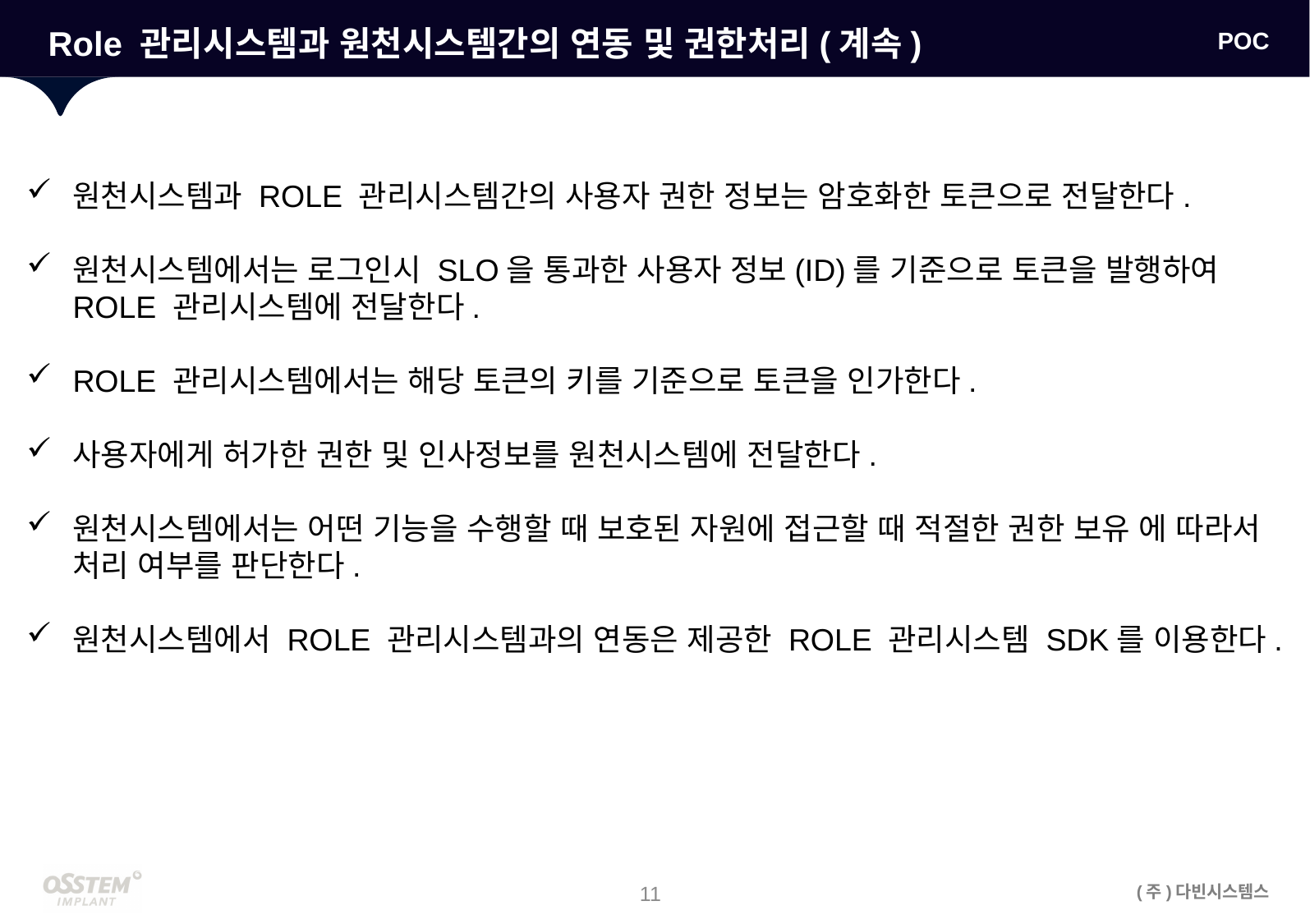

POC
# Role 관리시스템과 원천시스템간의 연동 및 권한처리(계속)
원천시스템과 ROLE 관리시스템간의 사용자 권한 정보는 암호화한 토큰으로 전달한다.

원천시스템에서는 로그인시 SLO을 통과한 사용자 정보(ID)를 기준으로 토큰을 발행하여 ROLE 관리시스템에 전달한다.

ROLE 관리시스템에서는 해당 토큰의 키를 기준으로 토큰을 인가한다.

사용자에게 허가한 권한 및 인사정보를 원천시스템에 전달한다.

원천시스템에서는 어떤 기능을 수행할 때 보호된 자원에 접근할 때 적절한 권한 보유 에 따라서 처리 여부를 판단한다.

원천시스템에서 ROLE 관리시스템과의 연동은 제공한 ROLE 관리시스템 SDK를 이용한다.